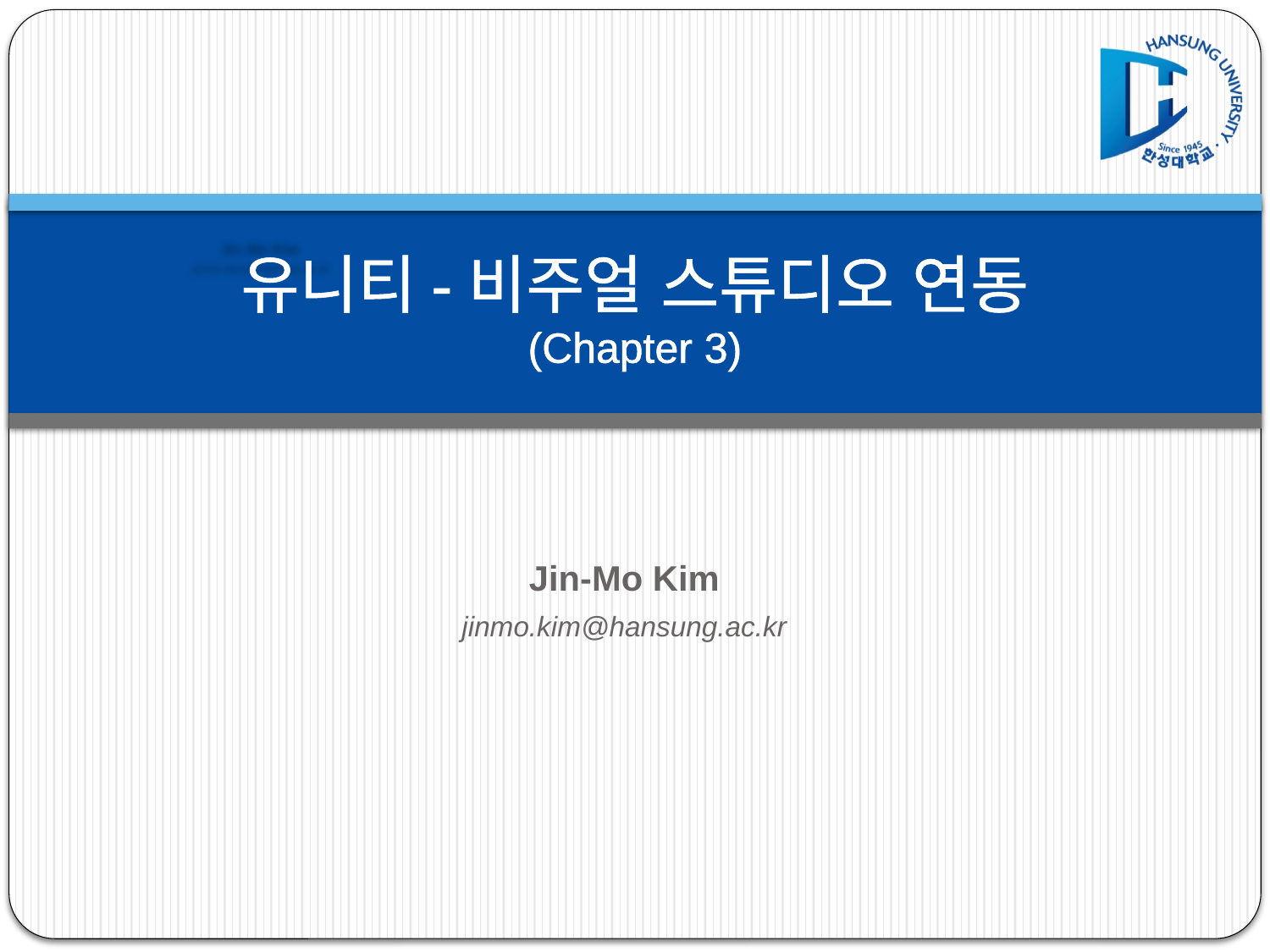

# 유니티-비주얼 스튜디오 연동 (Chapter 3)

Jin-Mo Kim
jinmo.kim@hansung.ac.kr